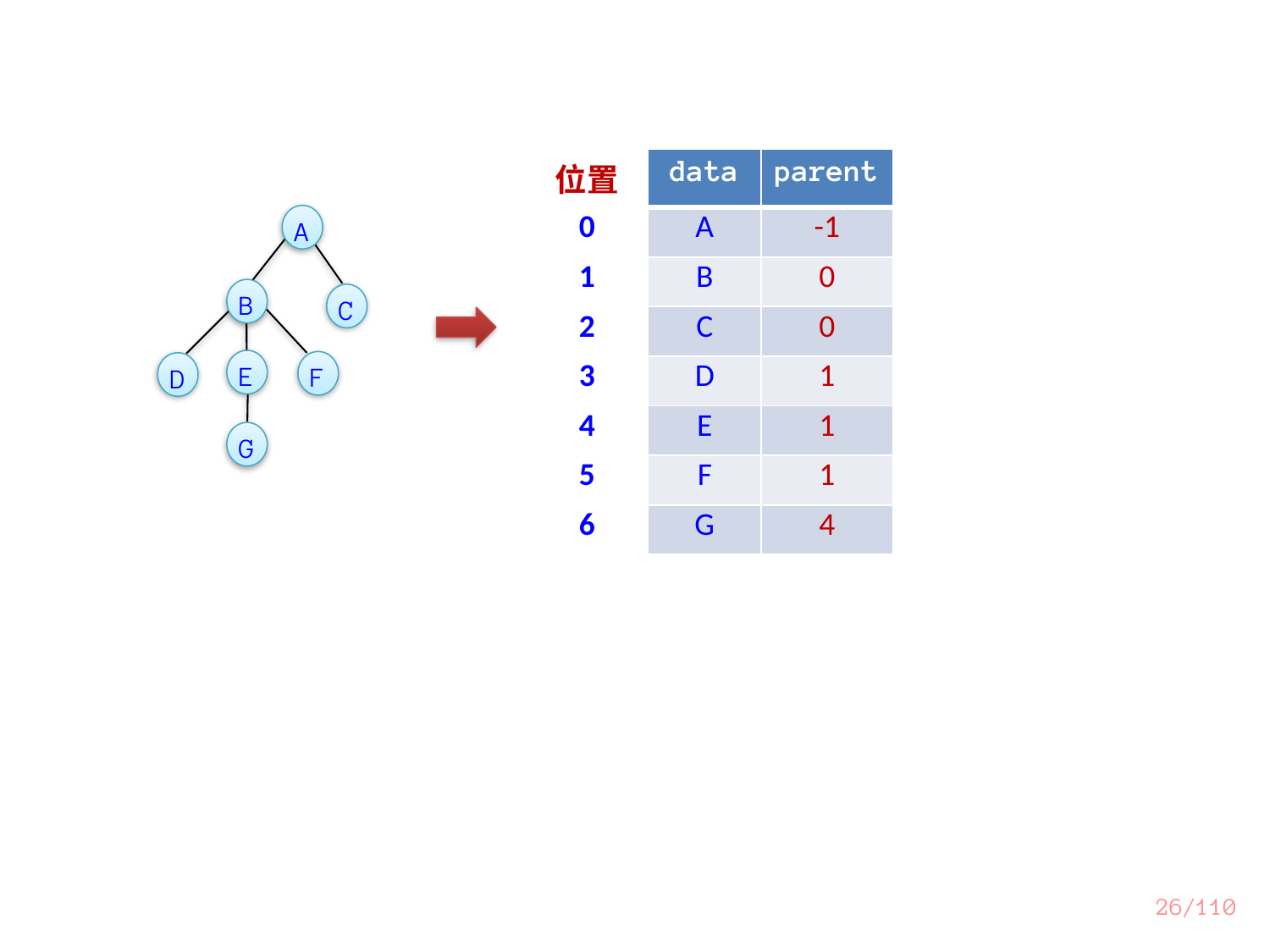

| 位置 | data | parent |
| --- | --- | --- |
| 0 | A | -1 |
| 1 | B | 0 |
| 2 | C | 0 |
| 3 | D | 1 |
| 4 | E | 1 |
| 5 | F | 1 |
| 6 | G | 4 |
A

B
C

E
F
D

G

26/110